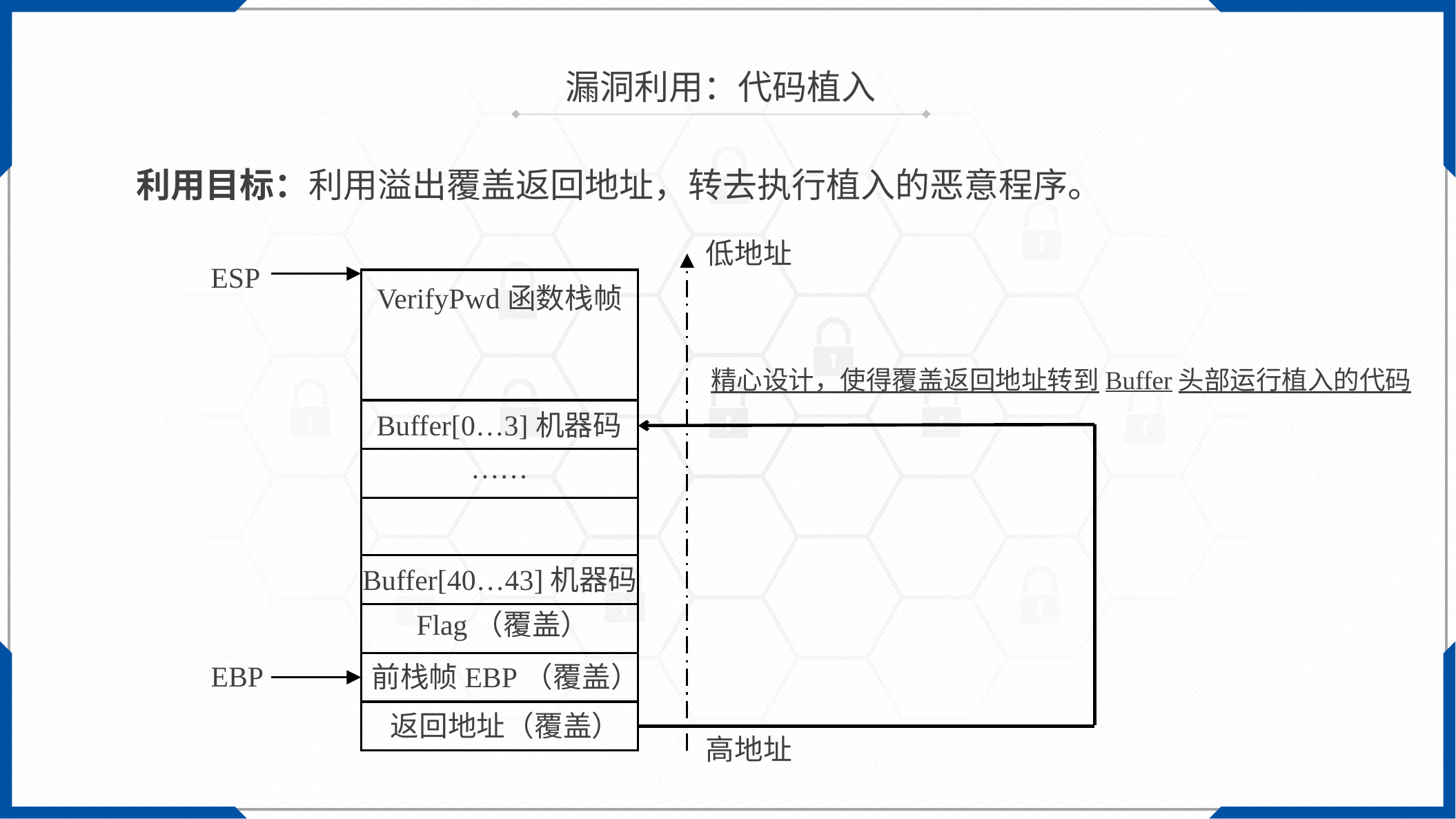

漏洞利用：代码植入
利用目标：利用溢出覆盖返回地址，转去执行植入的恶意程序。
低地址
ESP

VerifyPwd函数栈帧

Buffer[0…3]机器码
……

Buffer[40…43]机器码
Flag（覆盖）

EBP

前栈帧EBP（覆盖）

返回地址（覆盖）
高地址
精心设计，使得覆盖返回地址转到Buffer头部运行植入的代码